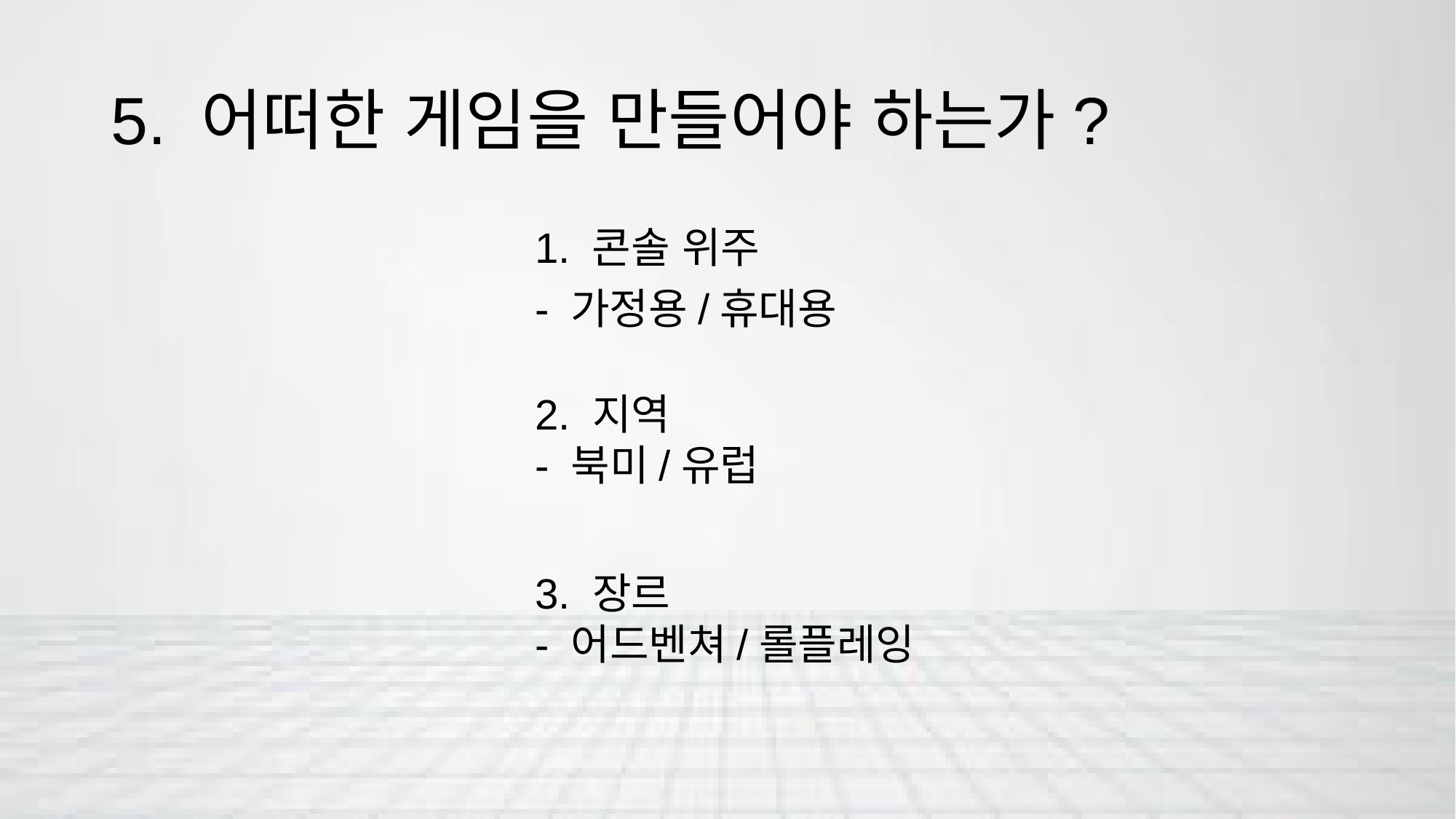

# 5. 어떠한 게임을 만들어야 하는가?
1. 콘솔 위주
- 가정용/휴대용

2. 지역
- 북미/유럽
3. 장르
- 어드벤쳐/롤플레잉